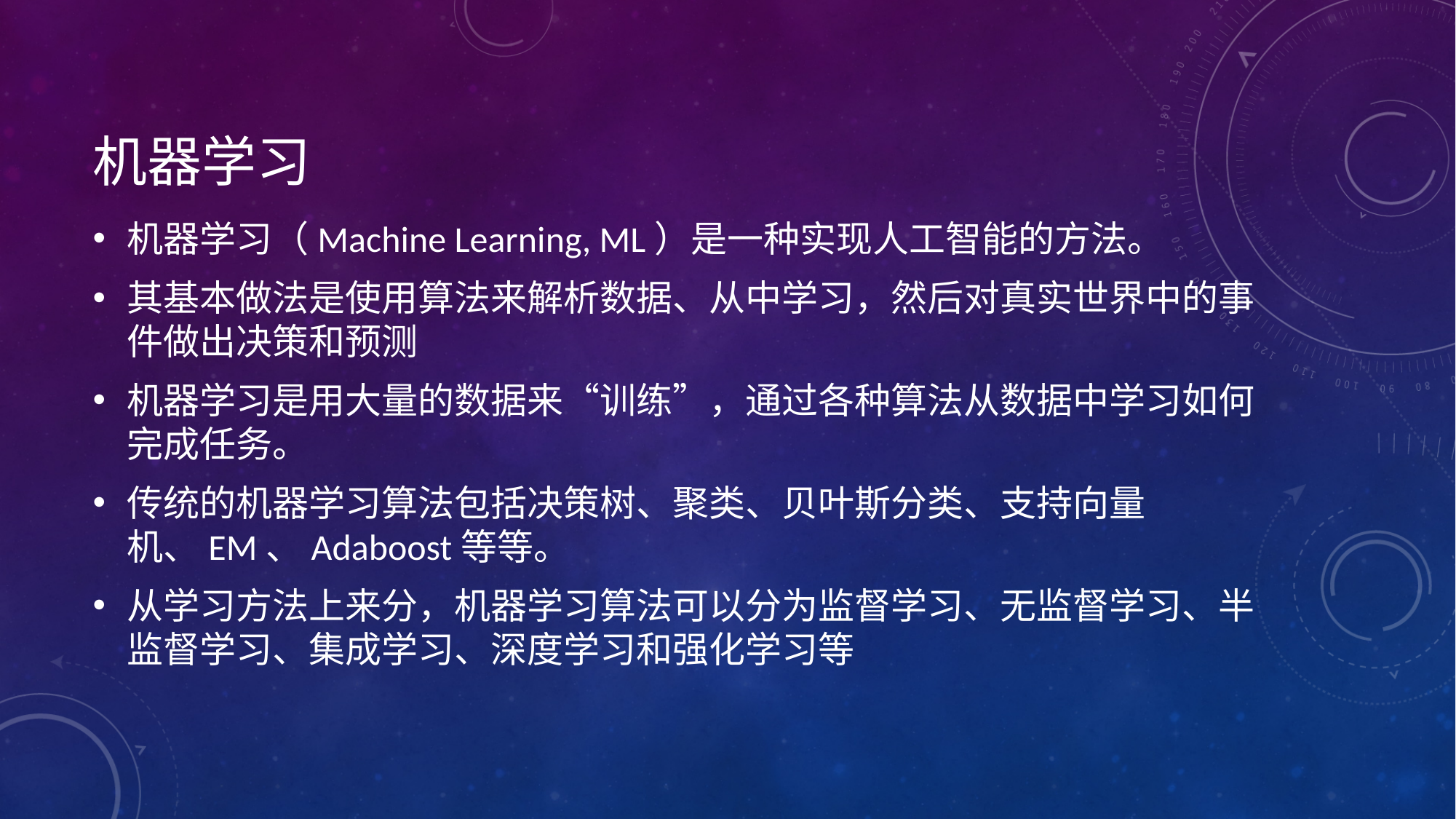

# 机器学习
机器学习（Machine Learning, ML）是一种实现人工智能的方法。
其基本做法是使用算法来解析数据、从中学习，然后对真实世界中的事件做出决策和预测
机器学习是用大量的数据来“训练”，通过各种算法从数据中学习如何完成任务。
传统的机器学习算法包括决策树、聚类、贝叶斯分类、支持向量机、EM、Adaboost等等。
从学习方法上来分，机器学习算法可以分为监督学习、无监督学习、半监督学习、集成学习、深度学习和强化学习等